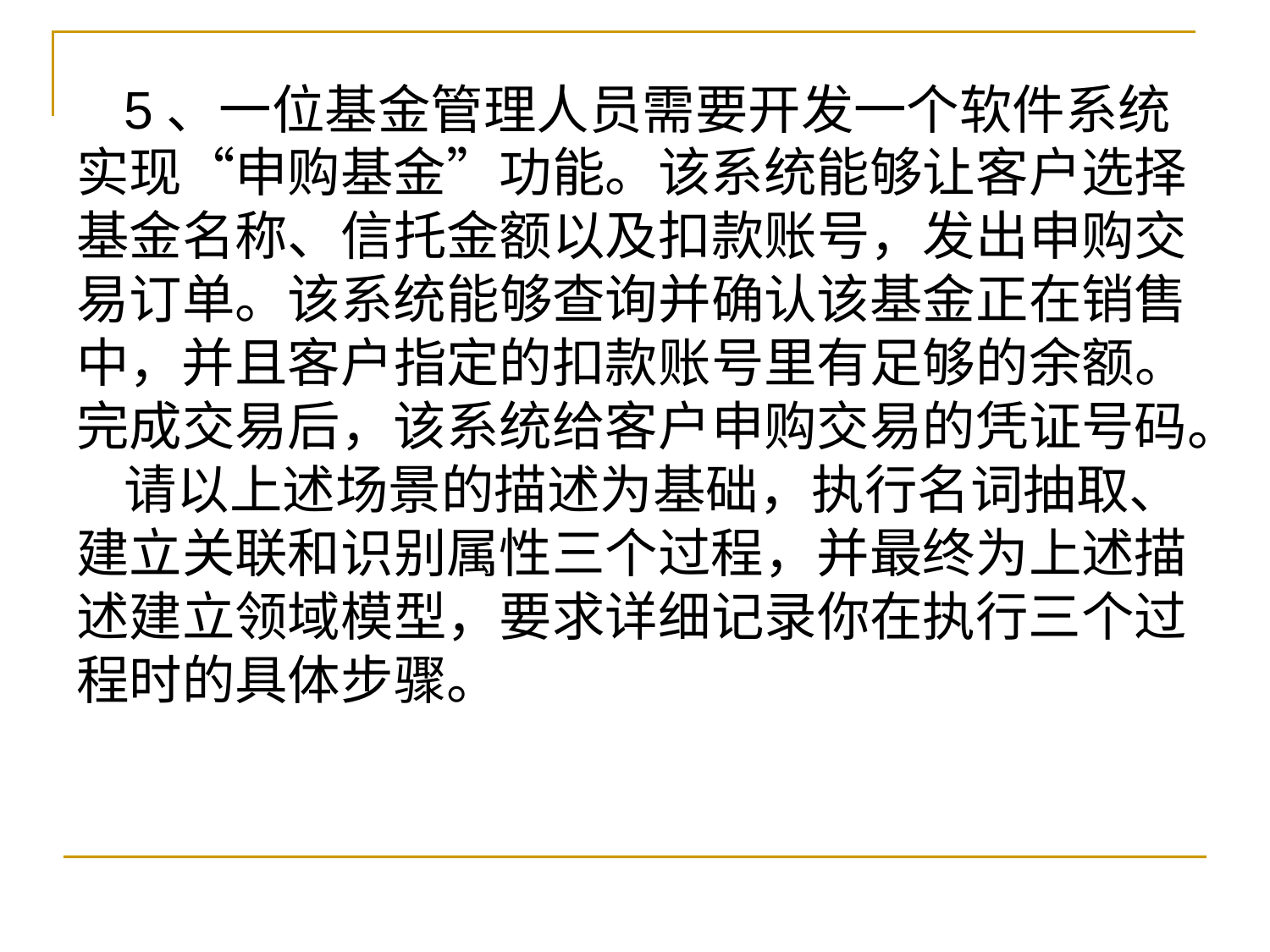

5、一位基金管理人员需要开发一个软件系统实现“申购基金”功能。该系统能够让客户选择基金名称、信托金额以及扣款账号，发出申购交易订单。该系统能够查询并确认该基金正在销售中，并且客户指定的扣款账号里有足够的余额。完成交易后，该系统给客户申购交易的凭证号码。
请以上述场景的描述为基础，执行名词抽取、建立关联和识别属性三个过程，并最终为上述描述建立领域模型，要求详细记录你在执行三个过程时的具体步骤。